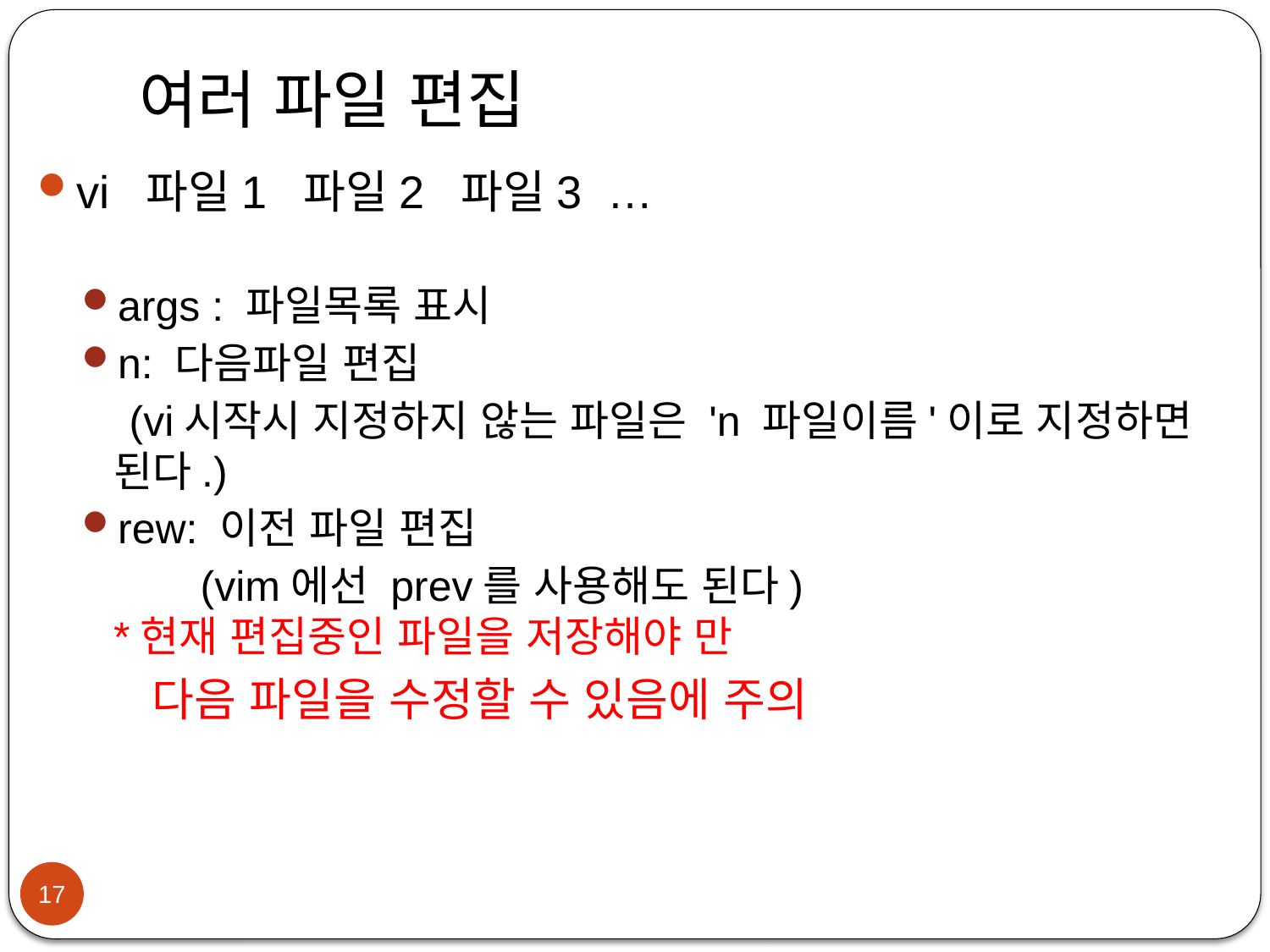

# 여러 파일 편집
vi  파일1  파일2  파일3  …
args : 파일목록 표시
n: 다음파일 편집
    (vi시작시 지정하지 않는 파일은 'n 파일이름'이로 지정하면 된다.)
rew: 이전 파일 편집
          (vim에선 prev를 사용해도 된다)
*현재 편집중인 파일을 저장해야 만
        다음 파일을 수정할 수 있음에 주의
17